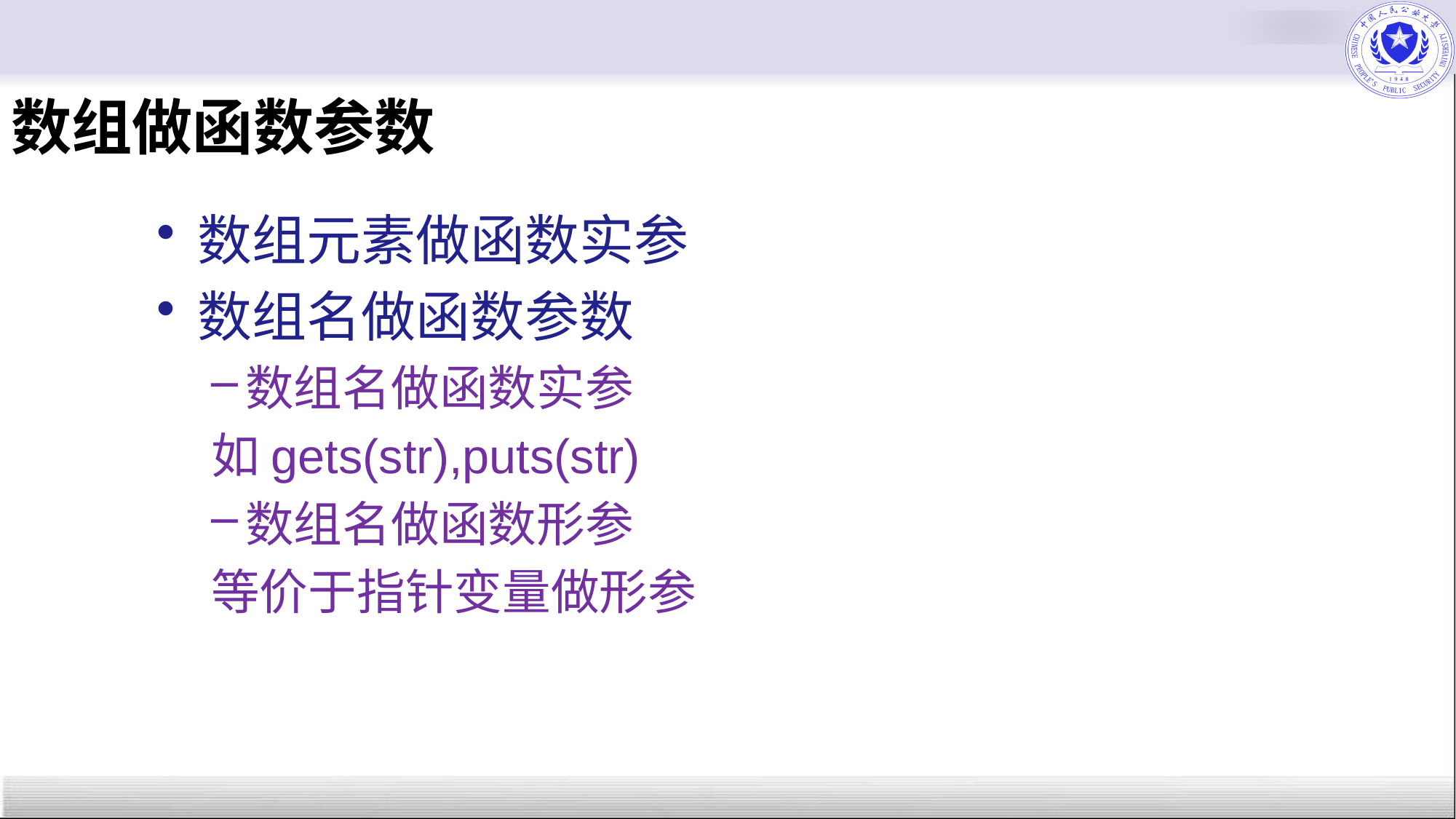

# 数组做函数参数
数组元素做函数实参
数组名做函数参数
数组名做函数实参
如gets(str),puts(str)
数组名做函数形参
等价于指针变量做形参